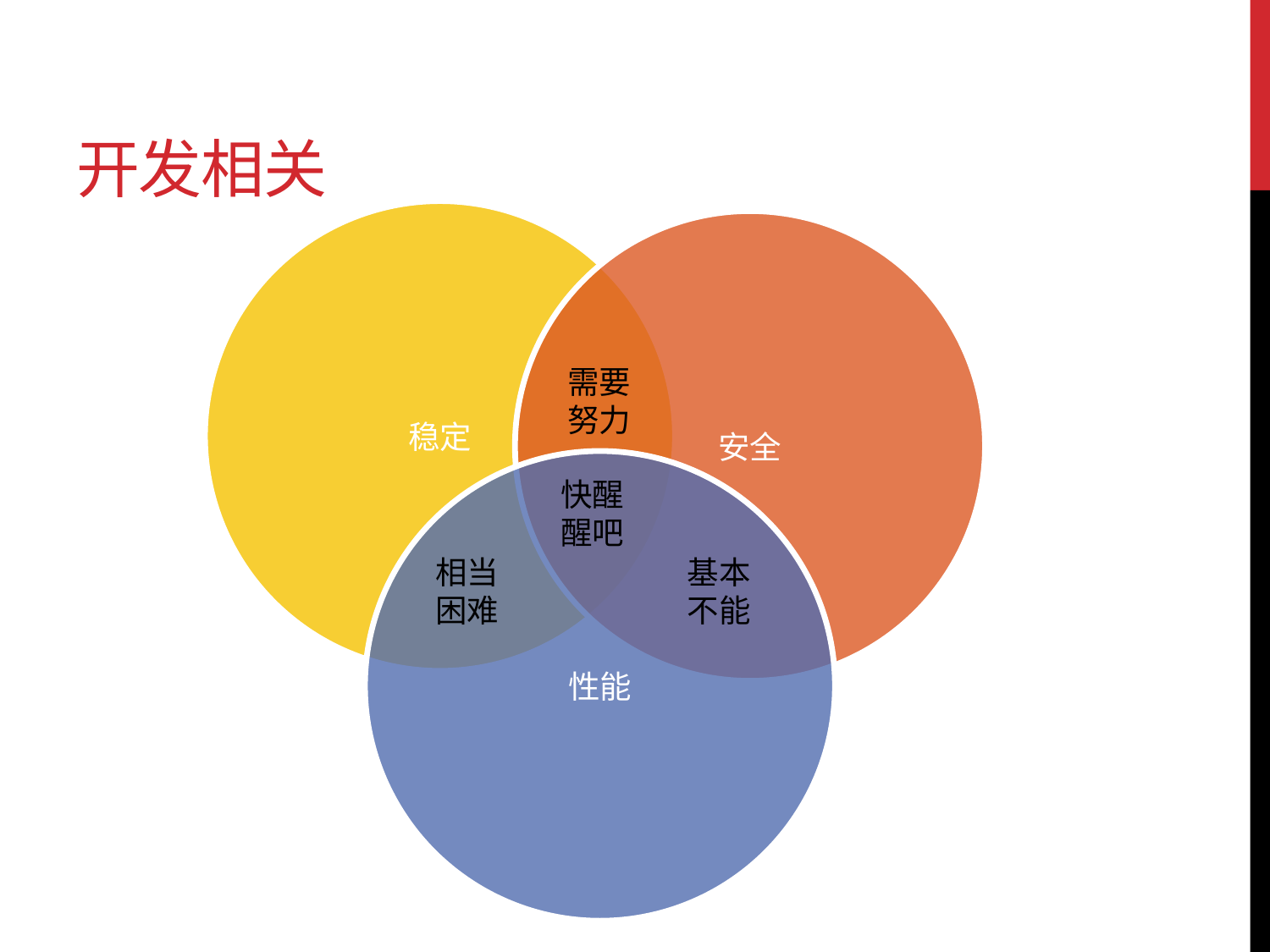

# 开发相关
稳定
安全
需要努力
性能
快醒醒吧
相当困难
基本不能